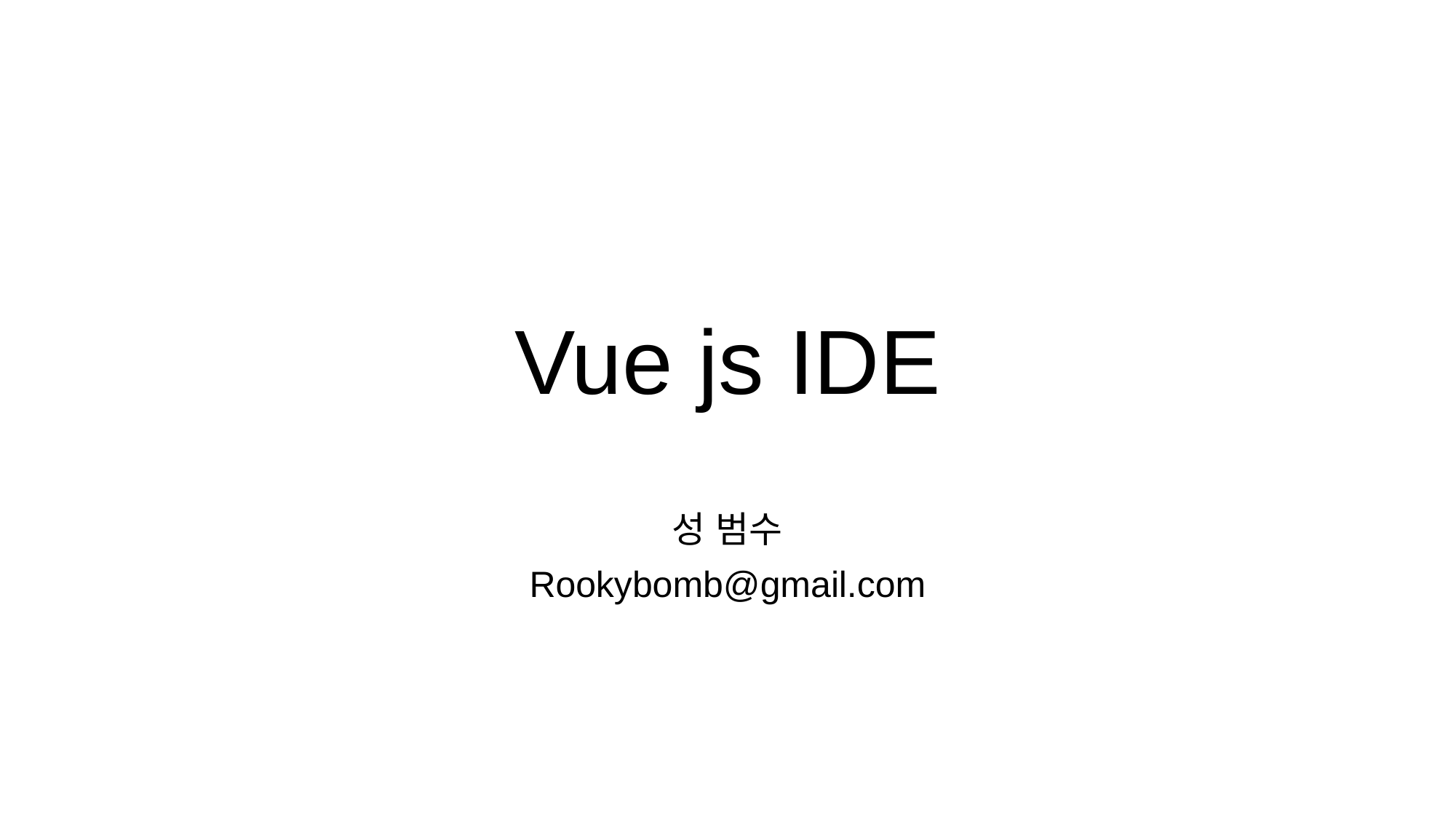

# Vue js IDE
성 범수
Rookybomb@gmail.com